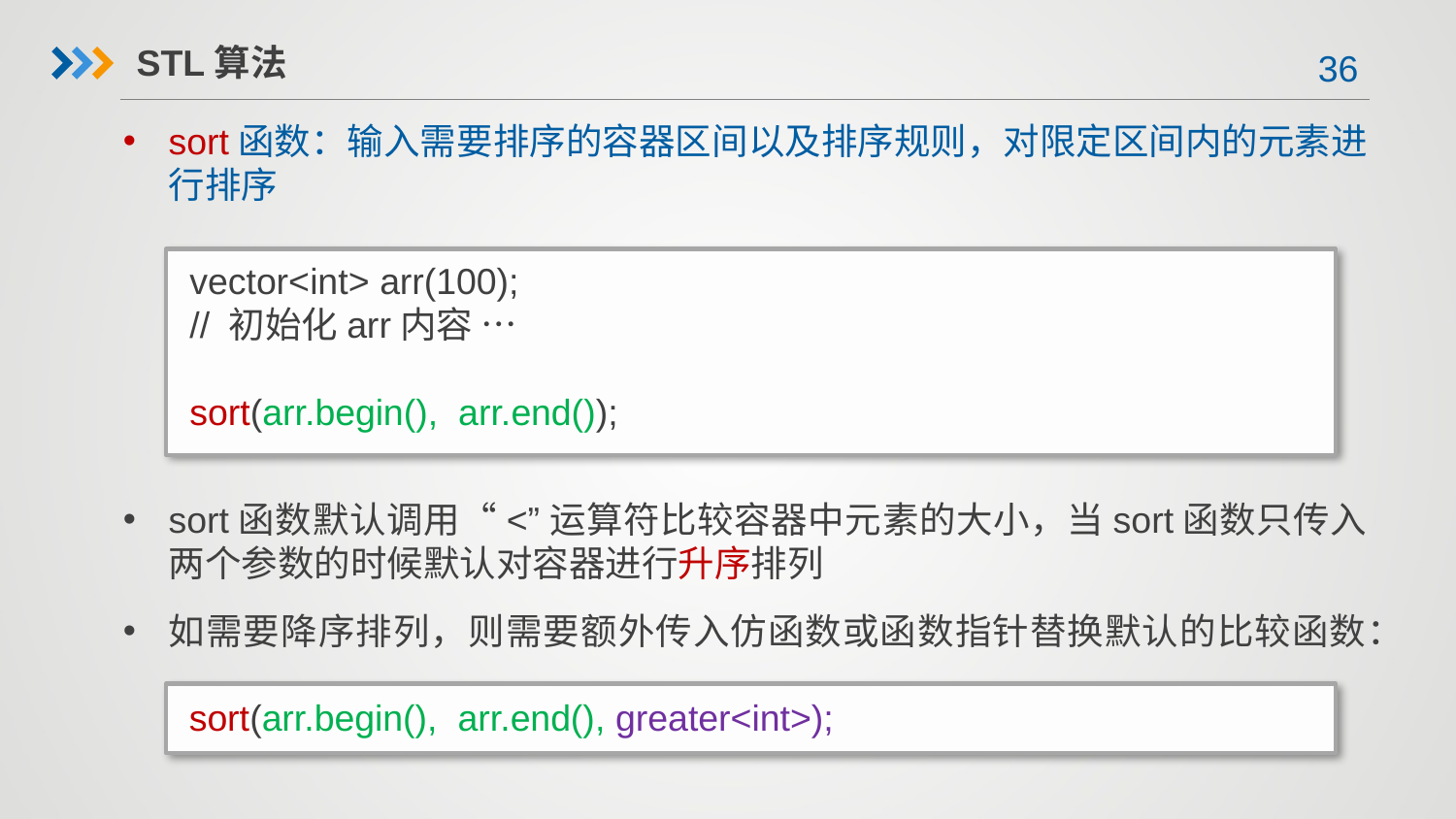

STL算法
sort函数：输入需要排序的容器区间以及排序规则，对限定区间内的元素进行排序

vector<int> arr(100);
// 初始化arr内容 …

sort(arr.begin(),  arr.end());
sort函数默认调用“<”运算符比较容器中元素的大小，当sort函数只传入两个参数的时候默认对容器进行升序排列
如需要降序排列，则需要额外传入仿函数或函数指针替换默认的比较函数：

sort(arr.begin(),  arr.end(), greater<int>);